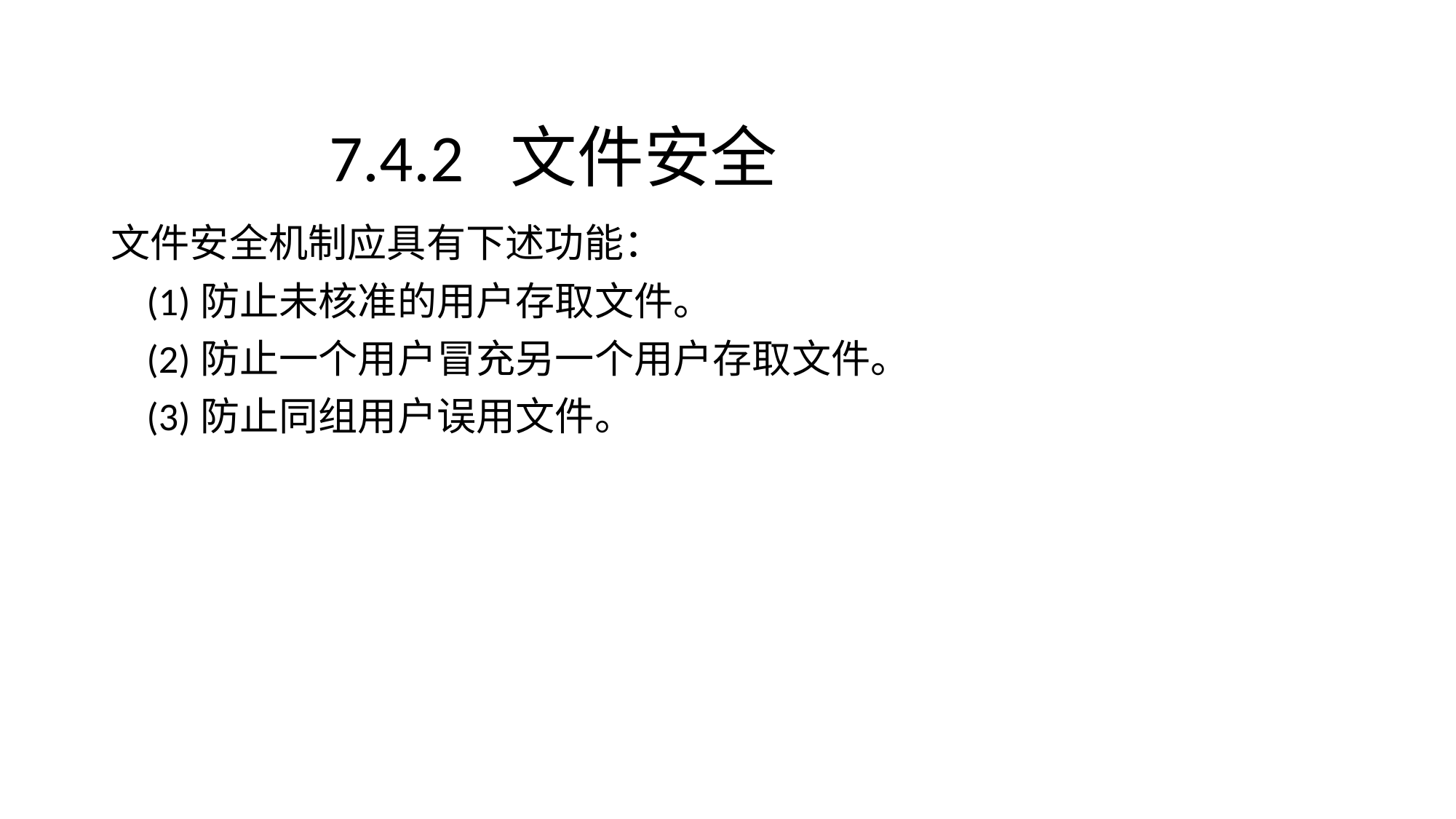

文件安全机制应具有下述功能：
    (1)防止未核准的用户存取文件。
    (2)防止一个用户冒充另一个用户存取文件。
    (3)防止同组用户误用文件。

7.4.2  文件安全
3